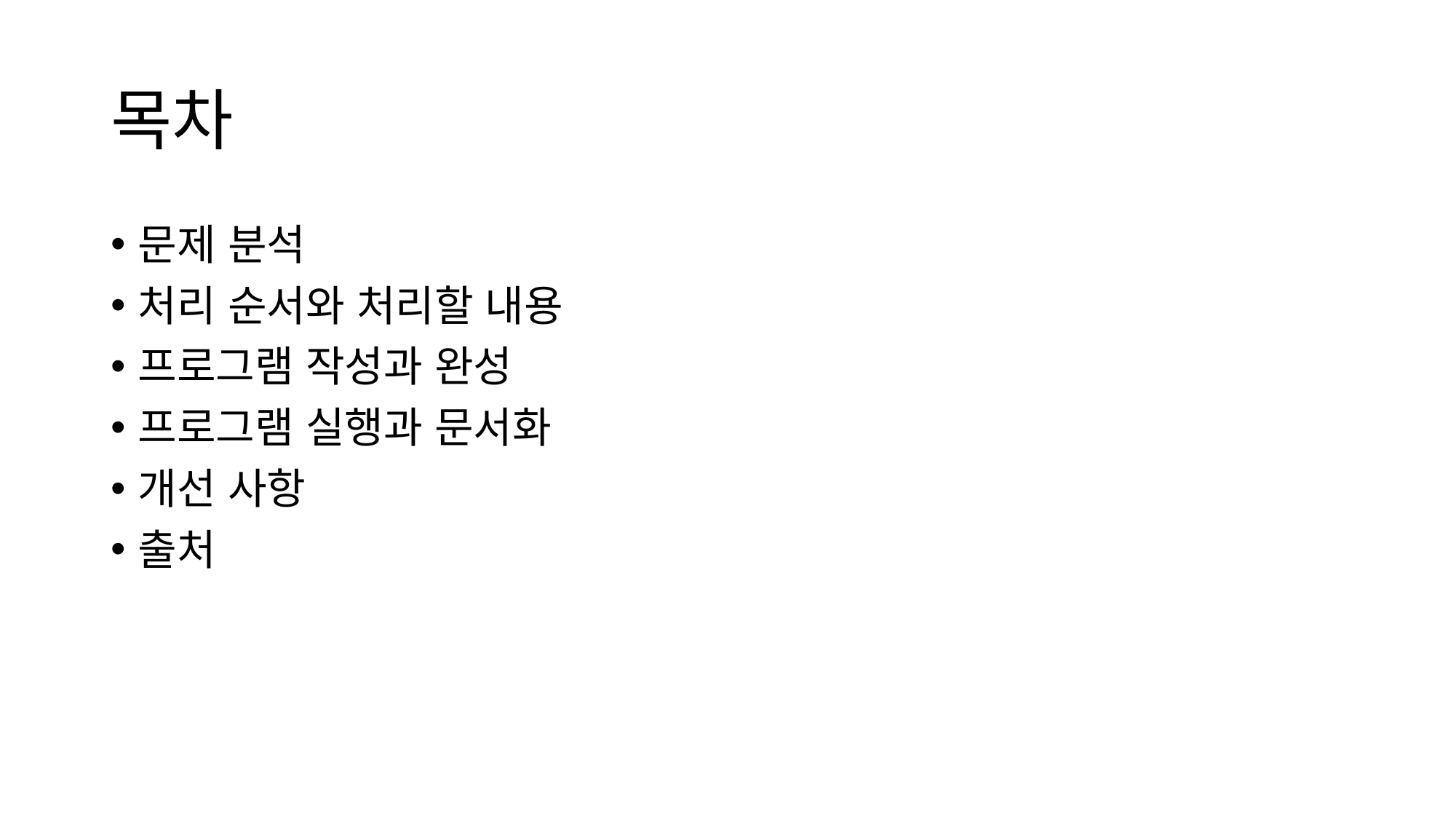

# 목차
문제 분석
처리 순서와 처리할 내용
프로그램 작성과 완성
프로그램 실행과 문서화
개선 사항
출처